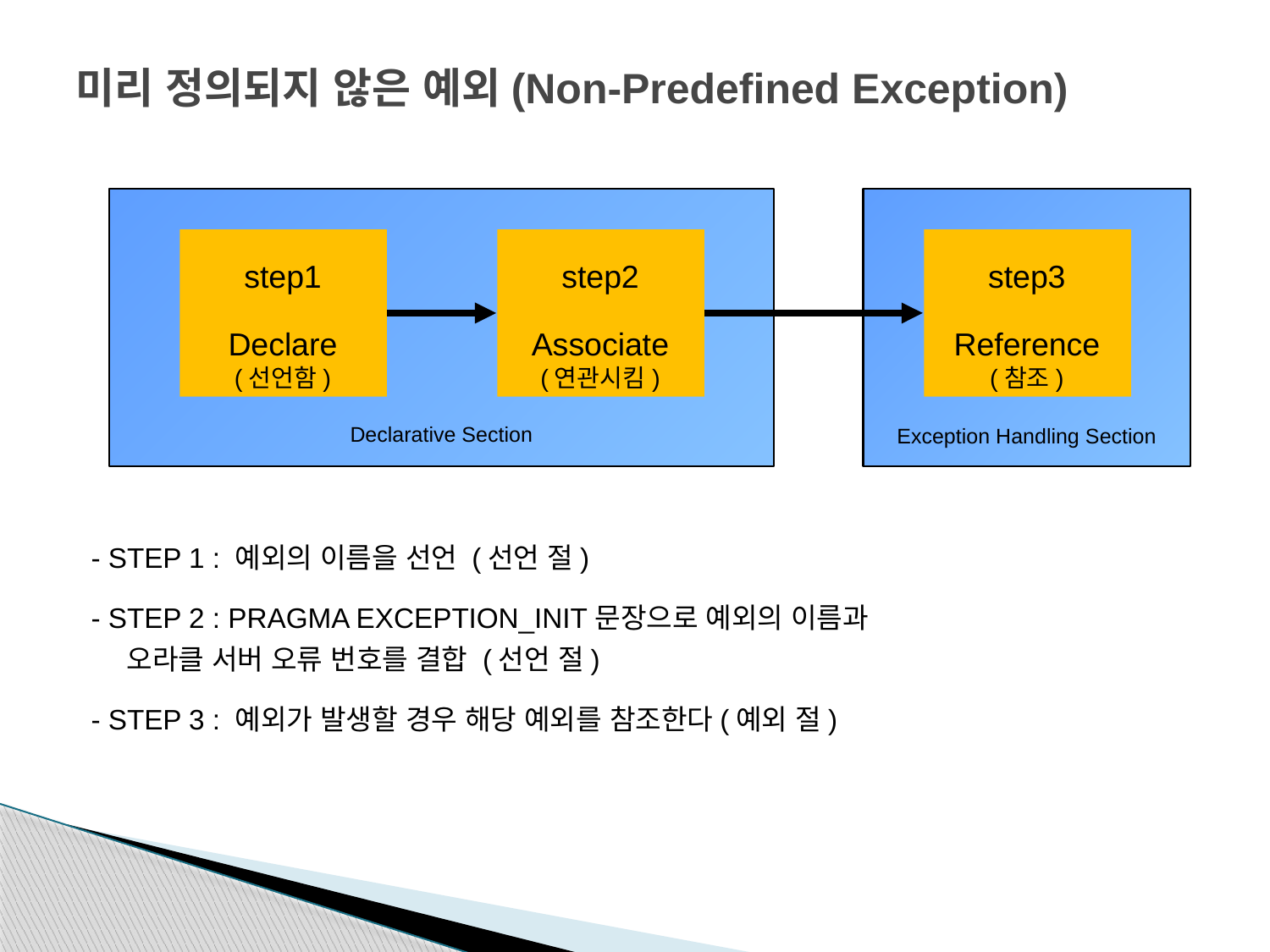

# 미리 정의되지 않은 예외(Non-Predefined Exception)

- STEP 1 : 예외의 이름을 선언 (선언 절)

- STEP 2 : PRAGMA EXCEPTION_INIT문장으로 예외의 이름과
	오라클 서버 오류 번호를 결합 (선언 절)

- STEP 3 : 예외가 발생할 경우 해당 예외를 참조한다(예외 절)

step1

Declare
(선언함)

step2

Associate
(연관시킴)

step3

Reference
(참조)

Declarative Section
Exception Handling Section